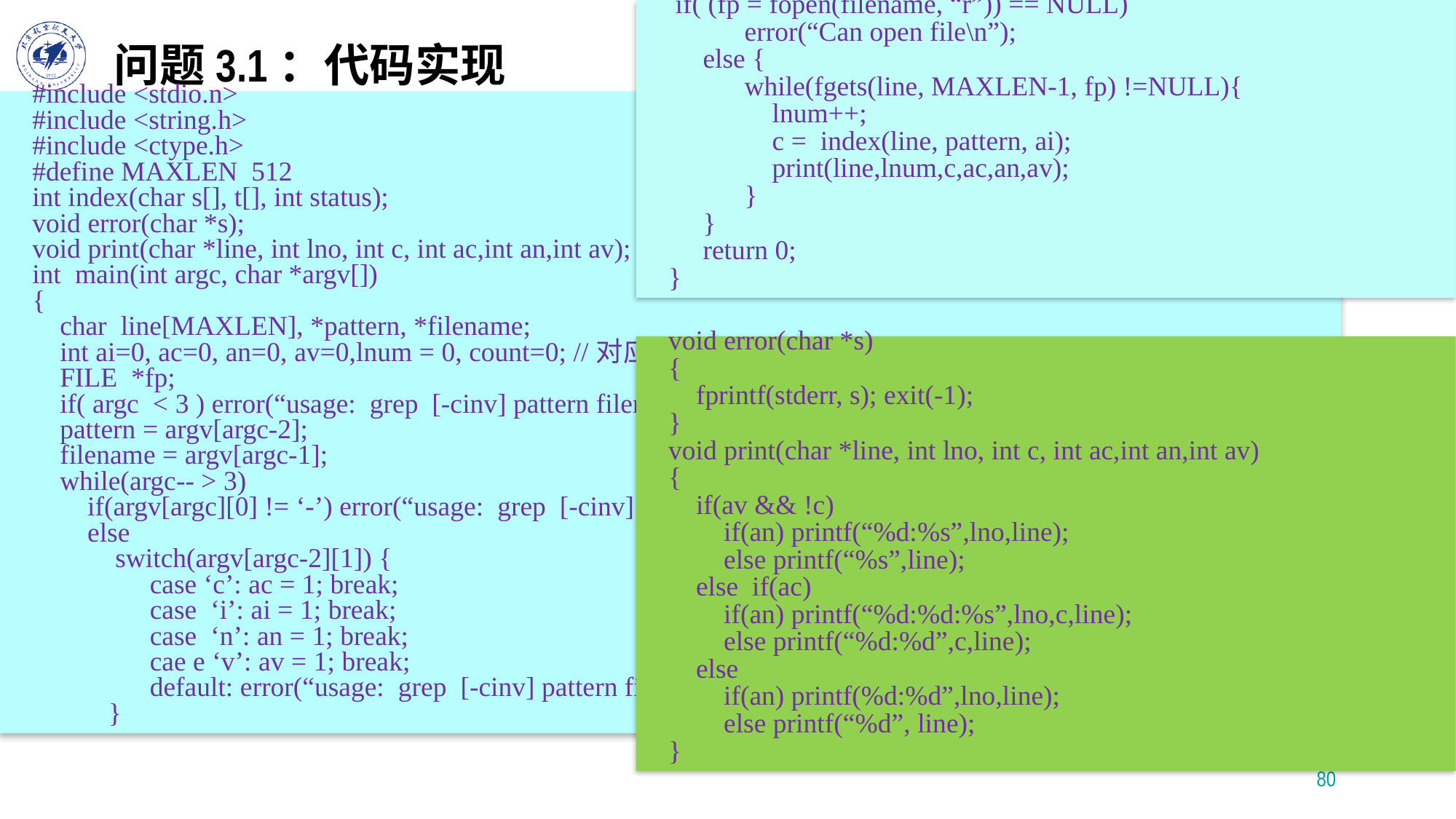

if( (fp = fopen(filename, “r”)) == NULL)
           error(“Can open file\n”);
     else {
           while(fgets(line, MAXLEN-1, fp) !=NULL){
               lnum++;
               c =  index(line, pattern, ai);
               print(line,lnum,c,ac,an,av);
           }
     }
     return 0;
}
# 问题3.1：代码实现
#include <stdio.n>
#include <string.h>
#include <ctype.h>
#define MAXLEN  512
int index(char s[], t[], int status);
void error(char *s);
void print(char *line, int lno, int c, int ac,int an,int av);
int  main(int argc, char *argv[])
{
    char  line[MAXLEN], *pattern, *filename;
    int ai=0, ac=0, an=0, av=0,lnum = 0, count=0; //对应参数-i,-c, -n,-v
    FILE  *fp;
    if( argc  < 3 ) error(“usage:  grep  [-cinv] pattern filename\n”);
    pattern = argv[argc-2];
    filename = argv[argc-1];
    while(argc-- > 3)
        if(argv[argc][0] != ‘-’) error(“usage:  grep  [-cinv] pattern filename\n”);
        else
            switch(argv[argc-2][1]) {
                 case ‘c’: ac = 1; break;
                 case  ‘i’: ai = 1; break;
                 case  ‘n’: an = 1; break;
                 cae e ‘v’: av = 1; break;
                 default: error(“usage:  grep  [-cinv] pattern filename\n”);
           }
void error(char *s)
{
    fprintf(stderr, s); exit(-1);
}
void print(char *line, int lno, int c, int ac,int an,int av)
{
    if(av && !c)
        if(an) printf(“%d:%s”,lno,line);
        else printf(“%s”,line);
    else  if(ac)
        if(an) printf(“%d:%d:%s”,lno,c,line);
        else printf(“%d:%d”,c,line);
    else
        if(an) printf(%d:%d”,lno,line);
        else printf(“%d”, line);
}
80